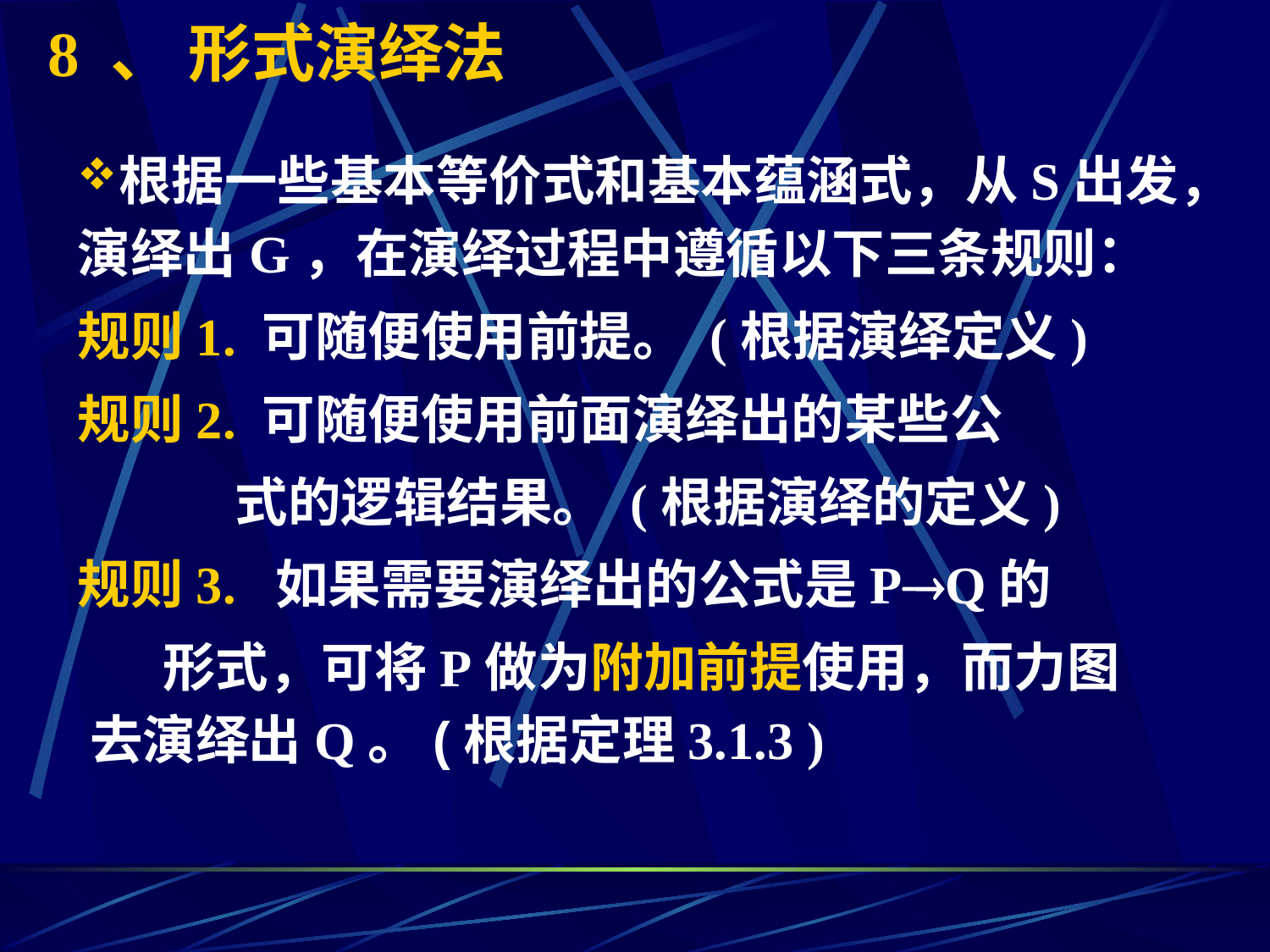

# 8 、 形式演绎法
根据一些基本等价式和基本蕴涵式，从S出发，演绎出G，在演绎过程中遵循以下三条规则：
规则1. 可随便使用前提。 (根据演绎定义)
规则2. 可随便使用前面演绎出的某些公
            式的逻辑结果。 (根据演绎的定义)
规则3.  如果需要演绎出的公式是P→Q的
      形式，可将P做为附加前提使用，而力图       去演绎出Q。(根据定理3.1.3 )
79